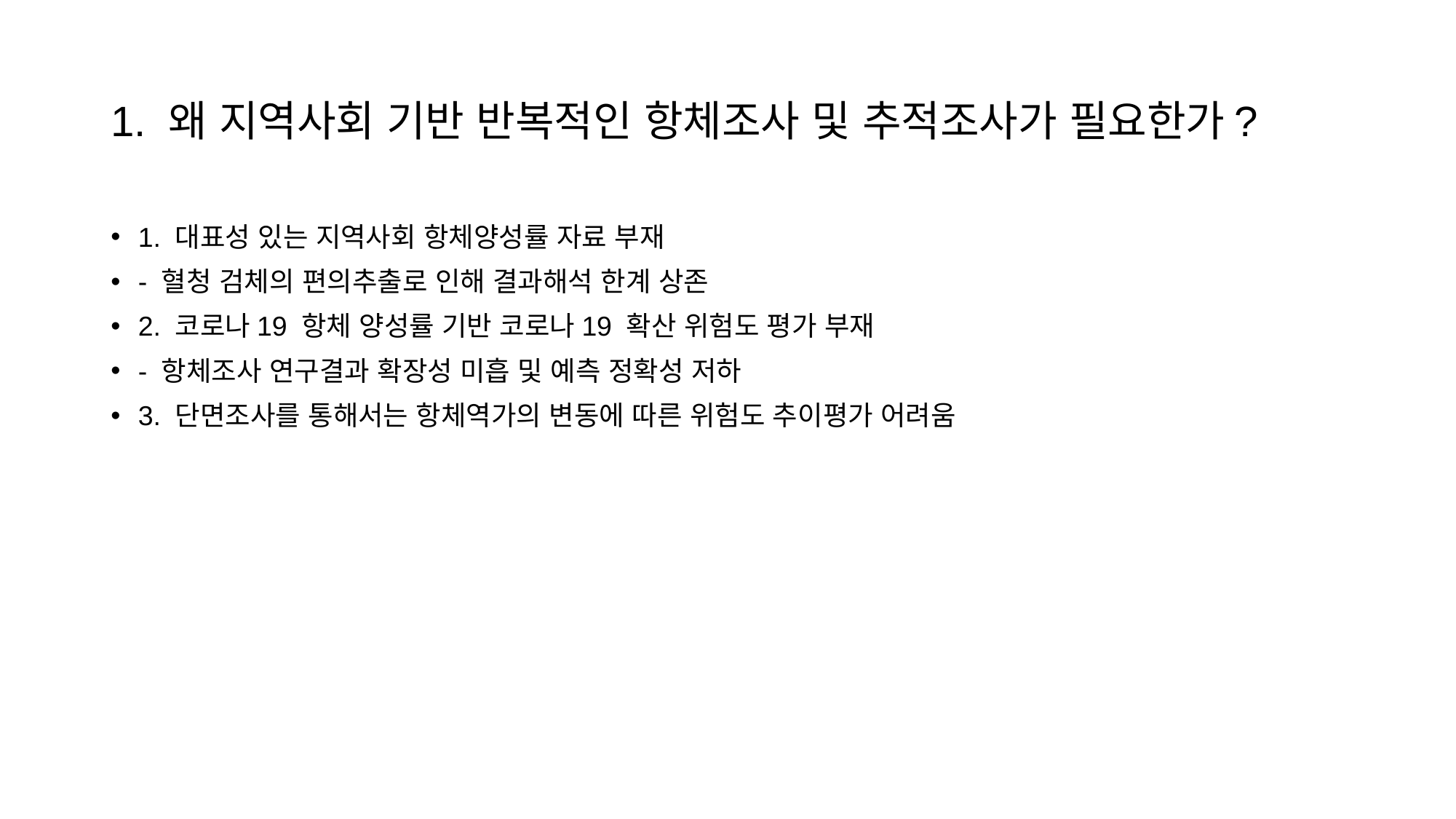

# 1. 왜 지역사회 기반 반복적인 항체조사 및 추적조사가 필요한가?
1. 대표성 있는 지역사회 항체양성률 자료 부재
- 혈청 검체의 편의추출로 인해 결과해석 한계 상존
2. 코로나19 항체 양성률 기반 코로나19 확산 위험도 평가 부재
- 항체조사 연구결과 확장성 미흡 및 예측 정확성 저하
3. 단면조사를 통해서는 항체역가의 변동에 따른 위험도 추이평가 어려움